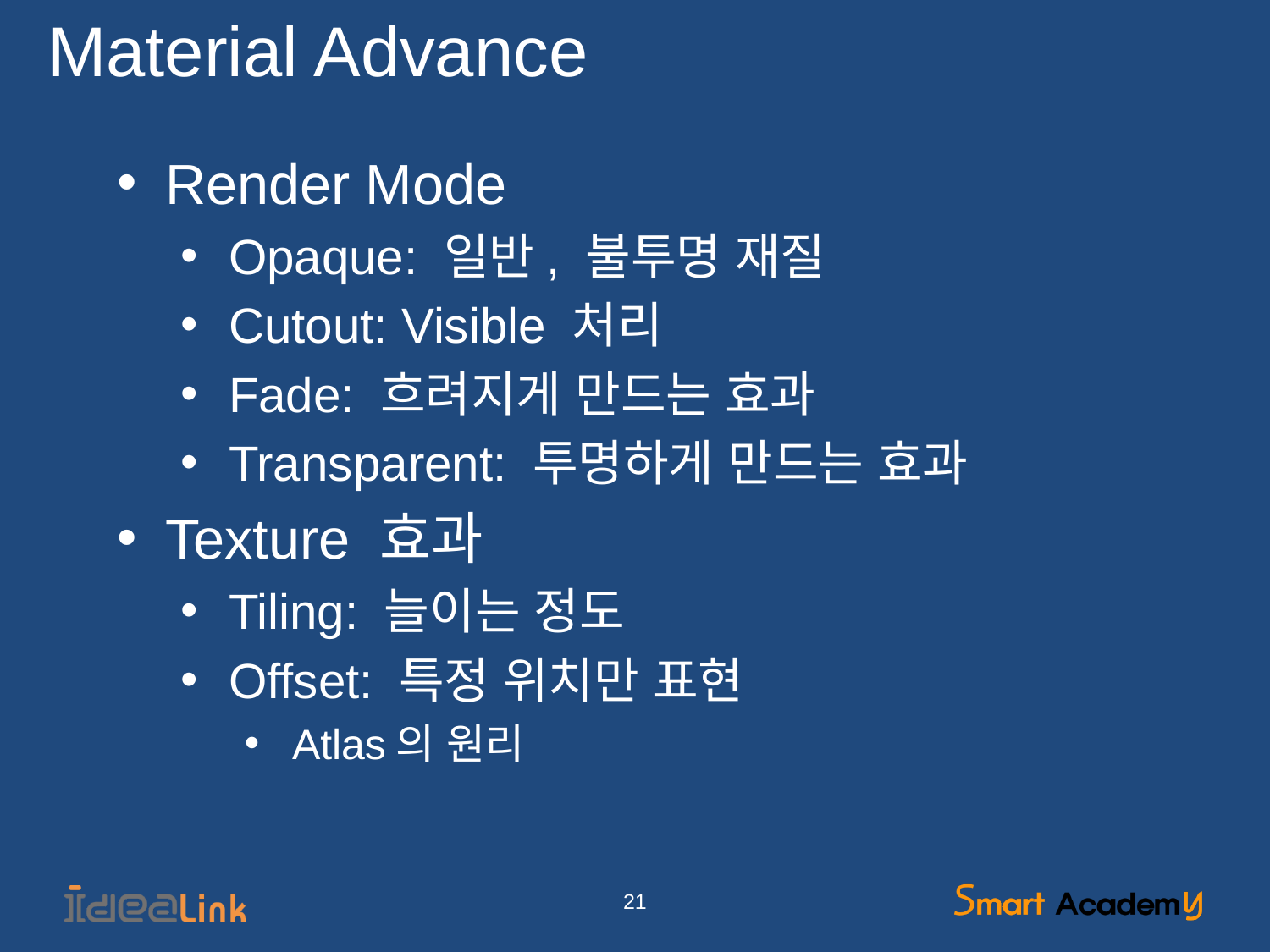

# Material Advance
Render Mode
Opaque: 일반, 불투명 재질
Cutout: Visible 처리
Fade: 흐려지게 만드는 효과
Transparent: 투명하게 만드는 효과
Texture 효과
Tiling: 늘이는 정도
Offset: 특정 위치만 표현
Atlas의 원리
21